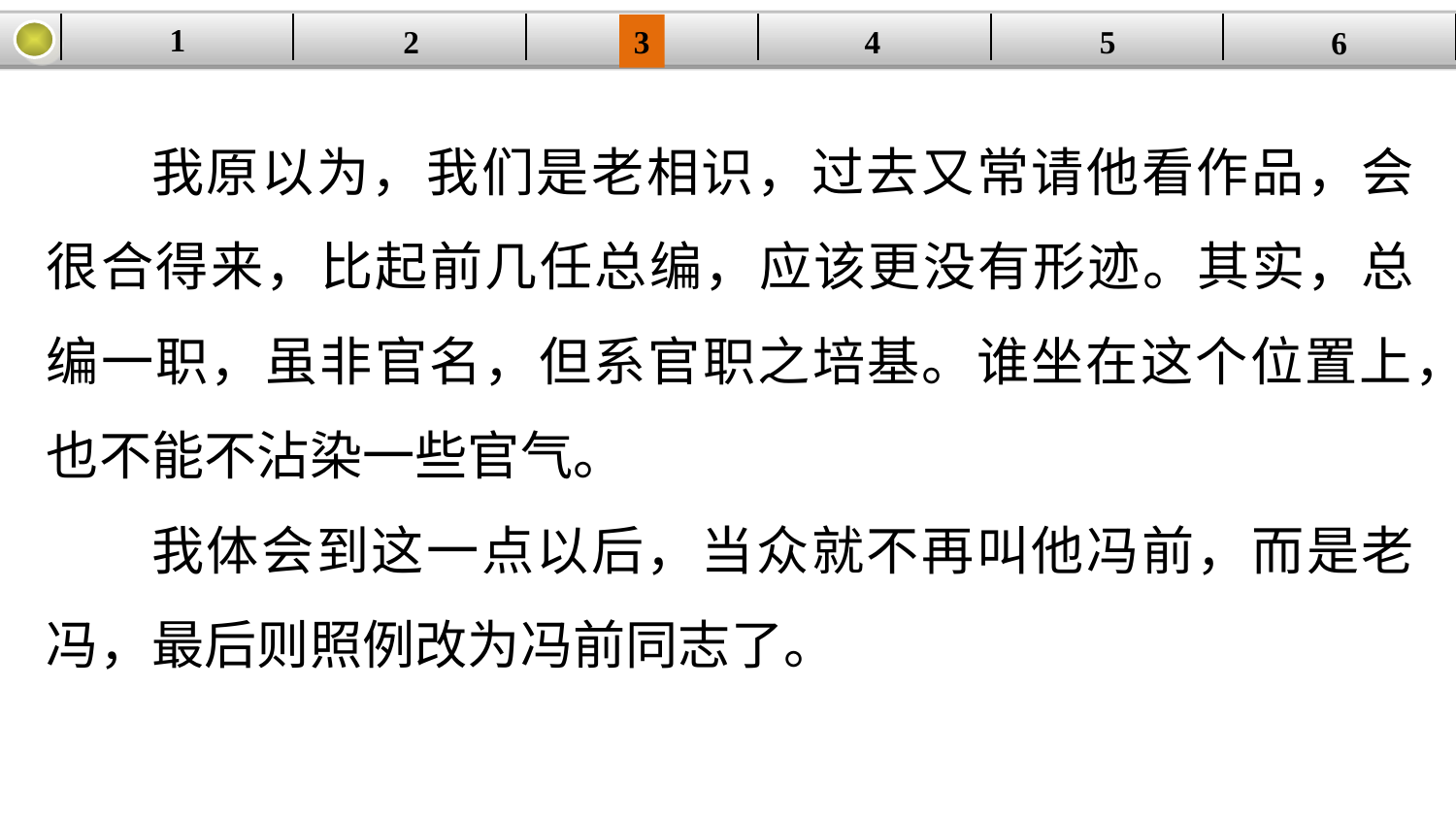

1
|  |  |  |  |  |  |
| --- | --- | --- | --- | --- | --- |
2
3
4
5
6

我原以为，我们是老相识，过去又常请他看作品，会很合得来，比起前几任总编，应该更没有形迹。其实，总编一职，虽非官名，但系官职之培基。谁坐在这个位置上，也不能不沾染一些官气。
我体会到这一点以后，当众就不再叫他冯前，而是老冯，最后则照例改为冯前同志了。